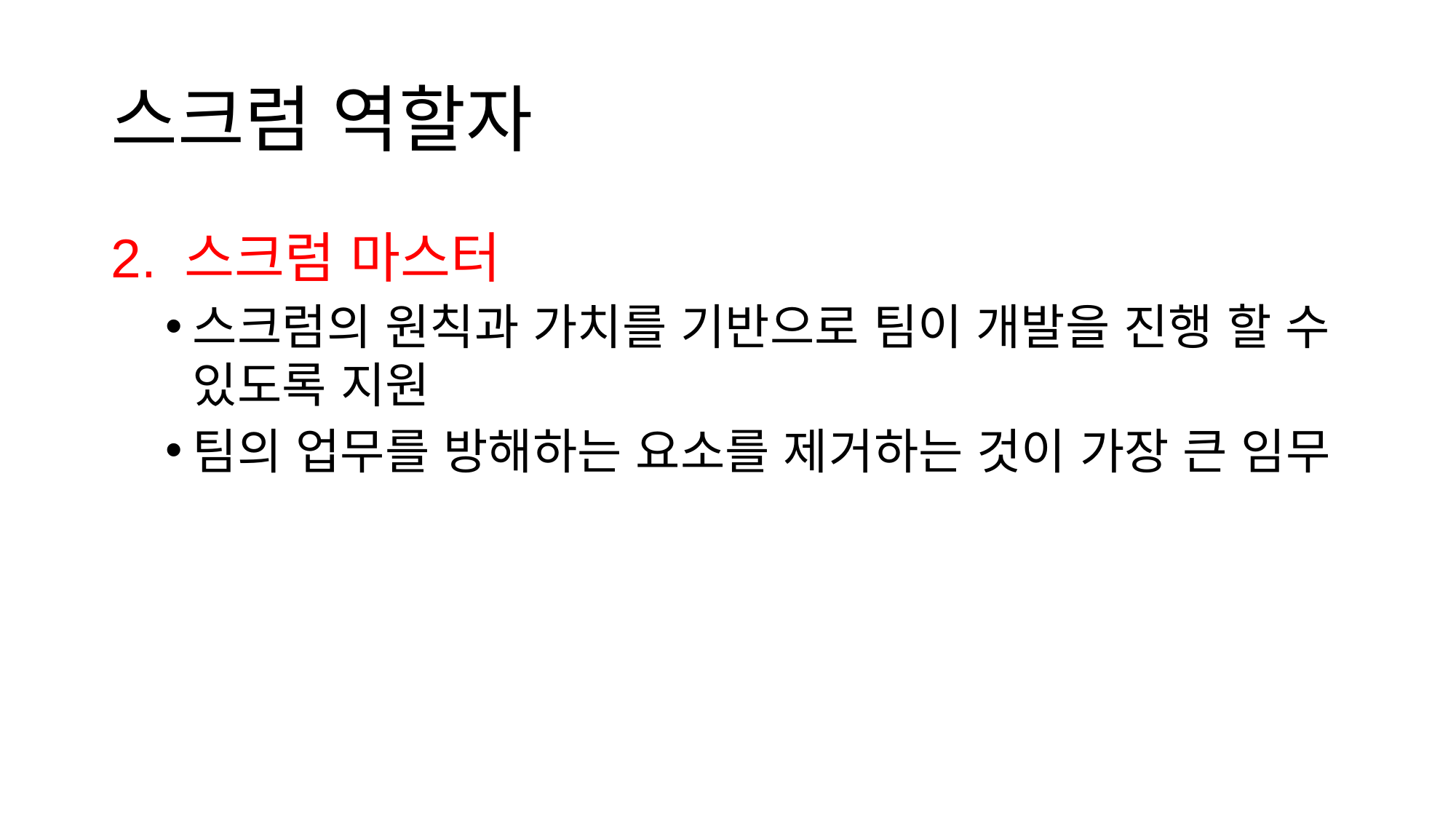

# 스크럼 역할자
2. 스크럼 마스터
스크럼의 원칙과 가치를 기반으로 팀이 개발을 진행 할 수 있도록 지원
팀의 업무를 방해하는 요소를 제거하는 것이 가장 큰 임무